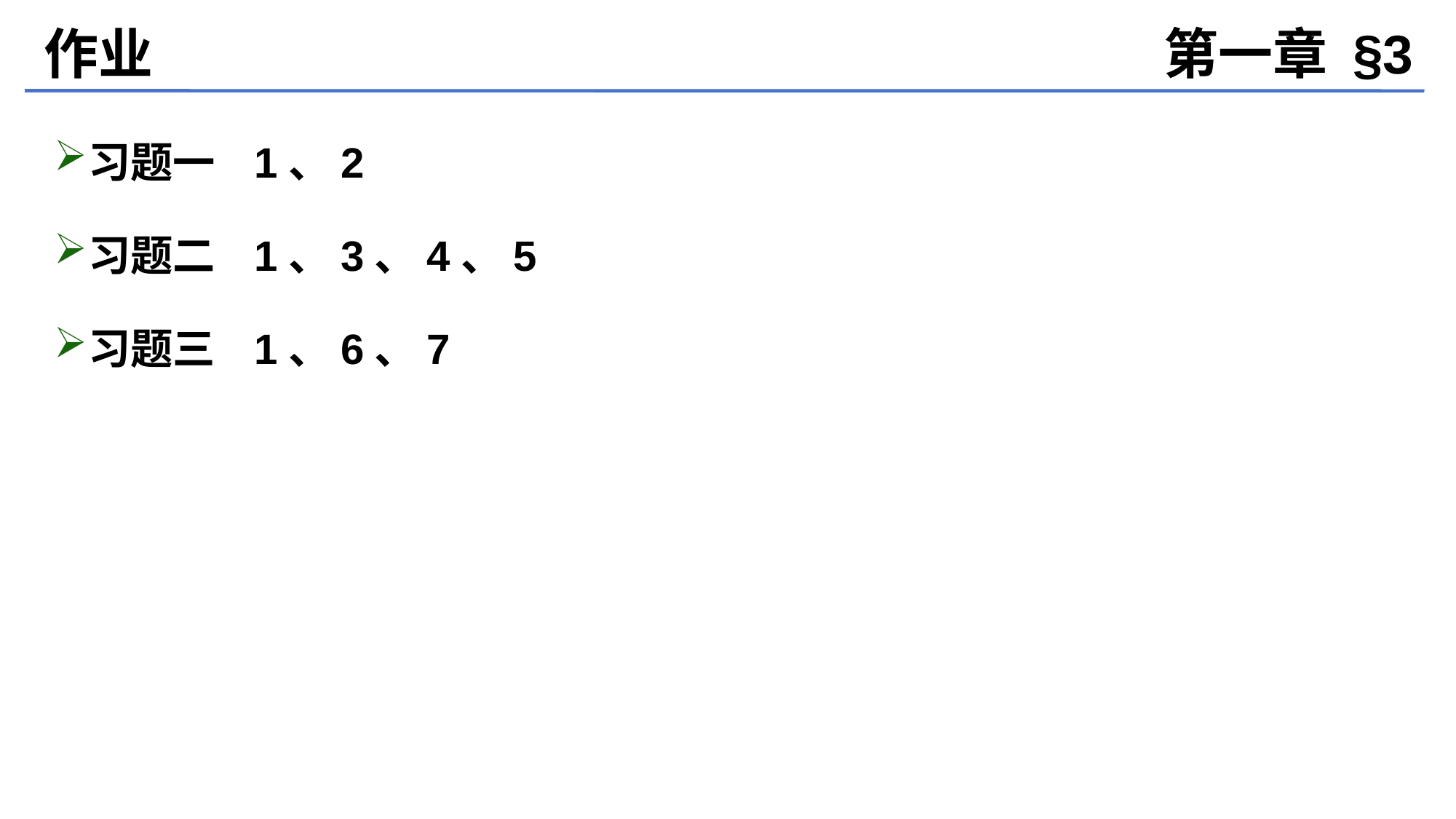

作业
第一章 §3
习题一   1、2
习题二   1、3、4、5
习题三   1、6、7